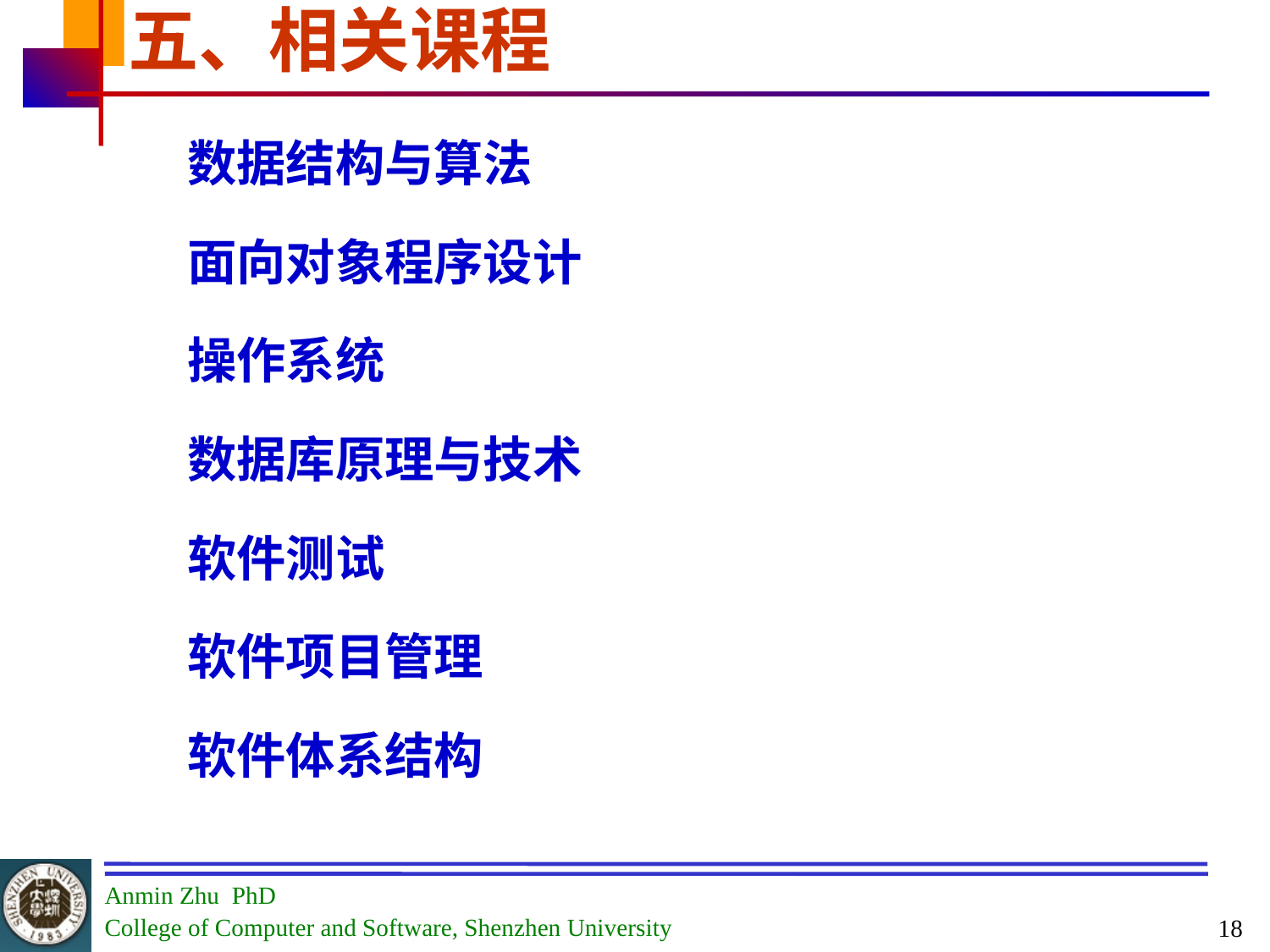

# 五、相关课程
数据结构与算法
面向对象程序设计
操作系统
数据库原理与技术
软件测试
软件项目管理
软件体系结构